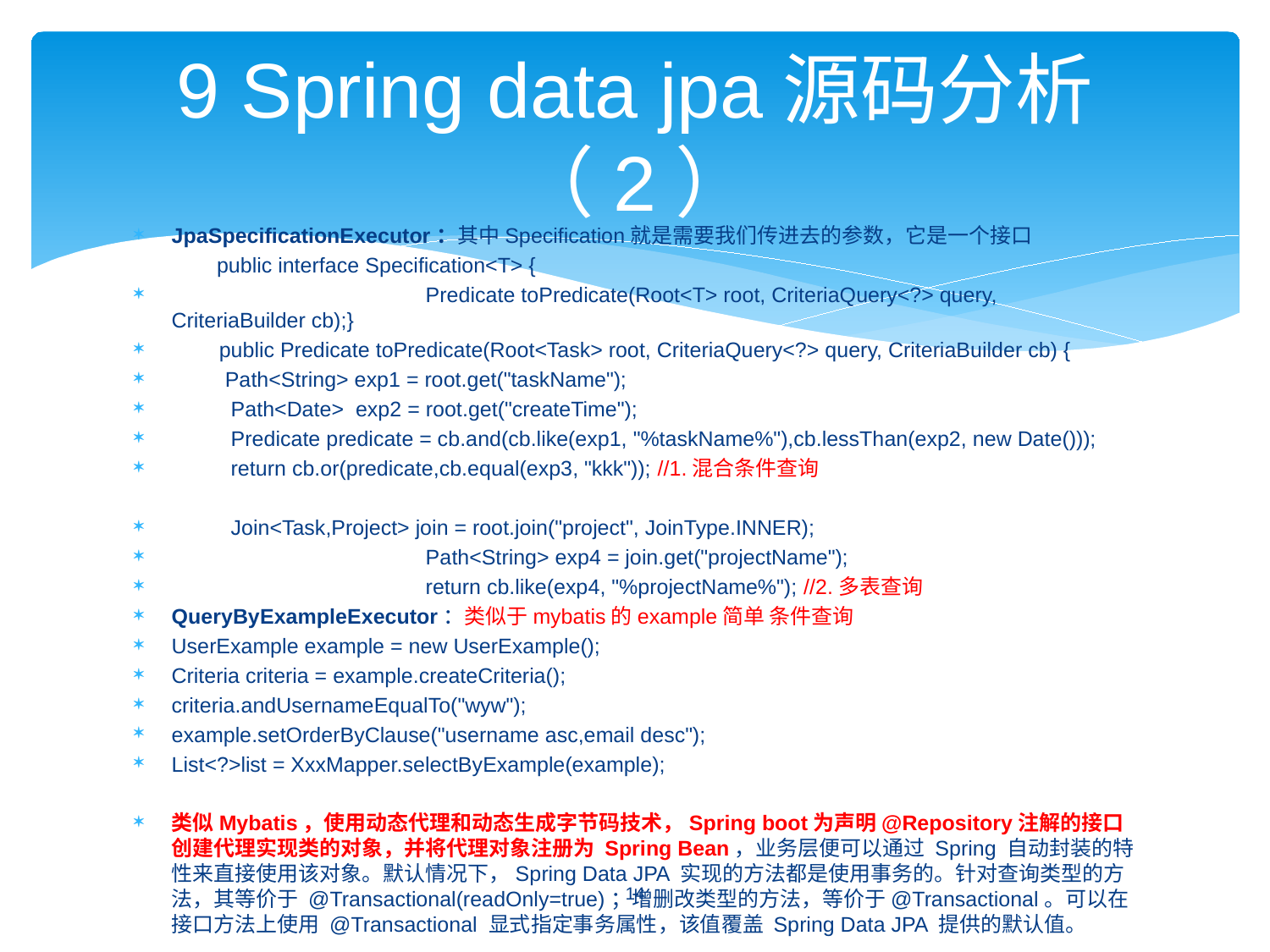

# 9 Spring data jpa源码分析（2）
JpaSpecificationExecutor：其中Specification就是需要我们传进去的参数，它是一个接口
              public interface Specification<T> {
		Predicate toPredicate(Root<T> root, CriteriaQuery<?> query, CriteriaBuilder cb);}
        public Predicate toPredicate(Root<Task> root, CriteriaQuery<?> query, CriteriaBuilder cb) {
         Path<String> exp1 = root.get("taskName");
          Path<Date>  exp2 = root.get("createTime");
          Predicate predicate = cb.and(cb.like(exp1, "%taskName%"),cb.lessThan(exp2, new Date()));
          return cb.or(predicate,cb.equal(exp3, "kkk")); //1.混合条件查询

          Join<Task,Project> join = root.join("project", JoinType.INNER);
		Path<String> exp4 = join.get("projectName");
		return cb.like(exp4, "%projectName%"); //2.多表查询
QueryByExampleExecutor：类似于mybatis的example简单 条件查询
UserExample example = new UserExample();
Criteria criteria = example.createCriteria();
criteria.andUsernameEqualTo("wyw");
example.setOrderByClause("username asc,email desc");
List<?>list = XxxMapper.selectByExample(example);

类似Mybatis，使用动态代理和动态生成字节码技术，Spring boot为声明@Repository注解的接口创建代理实现类的对象，并将代理对象注册为 Spring Bean，业务层便可以通过 Spring 自动封装的特性来直接使用该对象。默认情况下，Spring Data JPA 实现的方法都是使用事务的。针对查询类型的方法，其等价于 @Transactional(readOnly=true)；增删改类型的方法，等价于@Transactional。可以在接口方法上使用 @Transactional 显式指定事务属性，该值覆盖 Spring Data JPA 提供的默认值。

14